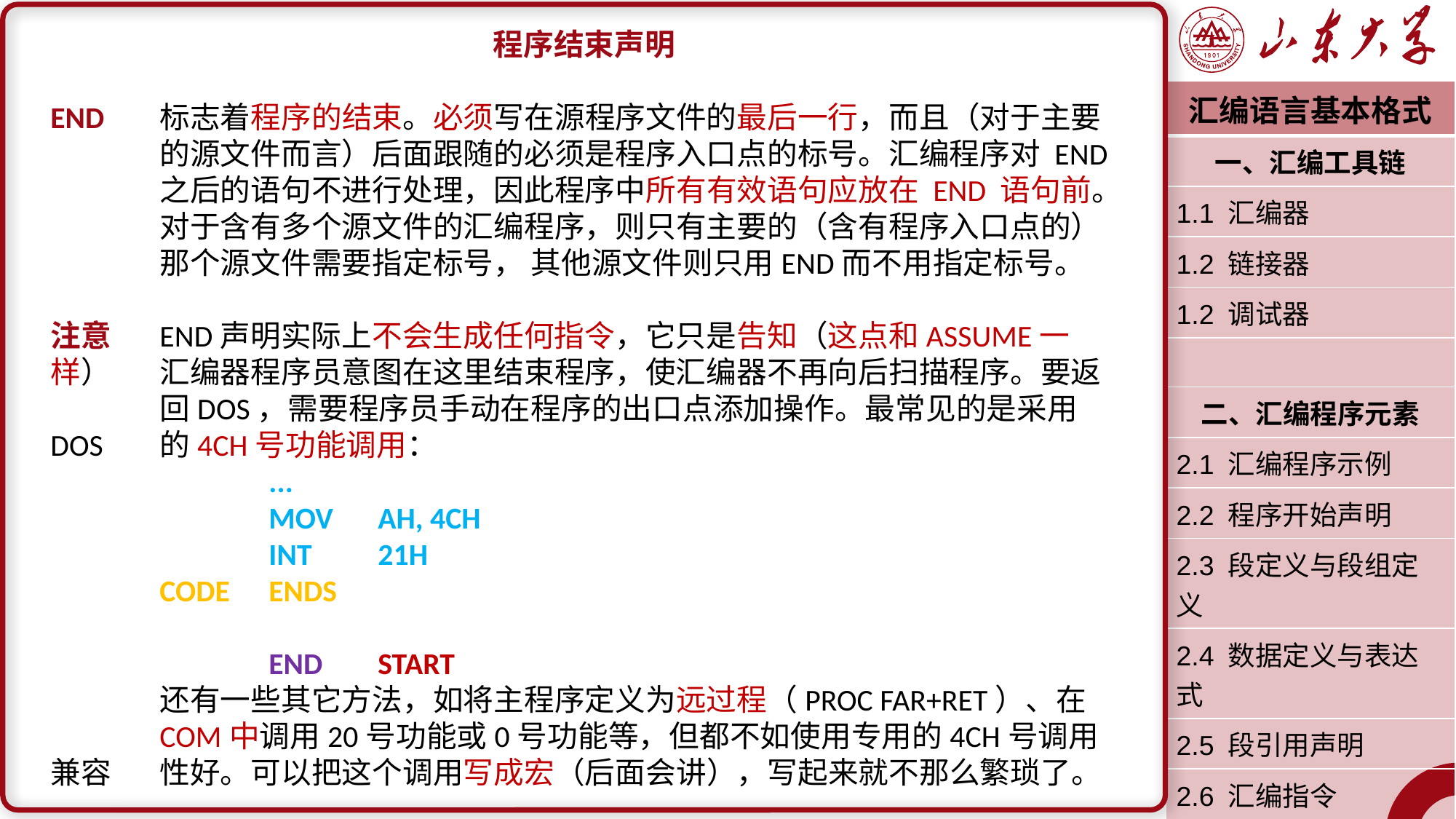

程序结束声明

END	标志着程序的结束。必须写在源程序文件的最后一行，而且（对于主要	的源文件而言）后面跟随的必须是程序入口点的标号。汇编程序对 END 	之后的语句不进行处理，因此程序中所有有效语句应放在 END 语句前。
	对于含有多个源文件的汇编程序，则只有主要的（含有程序入口点的）	那个源文件需要指定标号， 其他源文件则只用END而不用指定标号。

注意	END声明实际上不会生成任何指令，它只是告知（这点和ASSUME一样）	汇编器程序员意图在这里结束程序，使汇编器不再向后扫描程序。要返	回DOS，需要程序员手动在程序的出口点添加操作。最常见的是采用DOS	的4CH号功能调用：
		...
		MOV	AH, 4CH
		INT	21H
	CODE 	ENDS

 		END 	START
	还有一些其它方法，如将主程序定义为远过程（PROC FAR+RET）、在	COM中调用20号功能或0号功能等，但都不如使用专用的4CH号调用兼容	性好。可以把这个调用写成宏（后面会讲），写起来就不那么繁琐了。
| 汇编语言基本格式 |
| --- |
| 一、汇编工具链 |
| 1.1 汇编器 |
| 1.2 链接器 |
| 1.2 调试器 |
|  |
| 二、汇编程序元素 |
| 2.1 汇编程序示例 |
| 2.2 程序开始声明 |
| 2.3 段定义与段组定义 |
| 2.4 数据定义与表达式 |
| 2.5 段引用声明 |
| 2.6 汇编指令 |
| 2.7 程序结束声明 |
| 潘润宇 2022.09 |